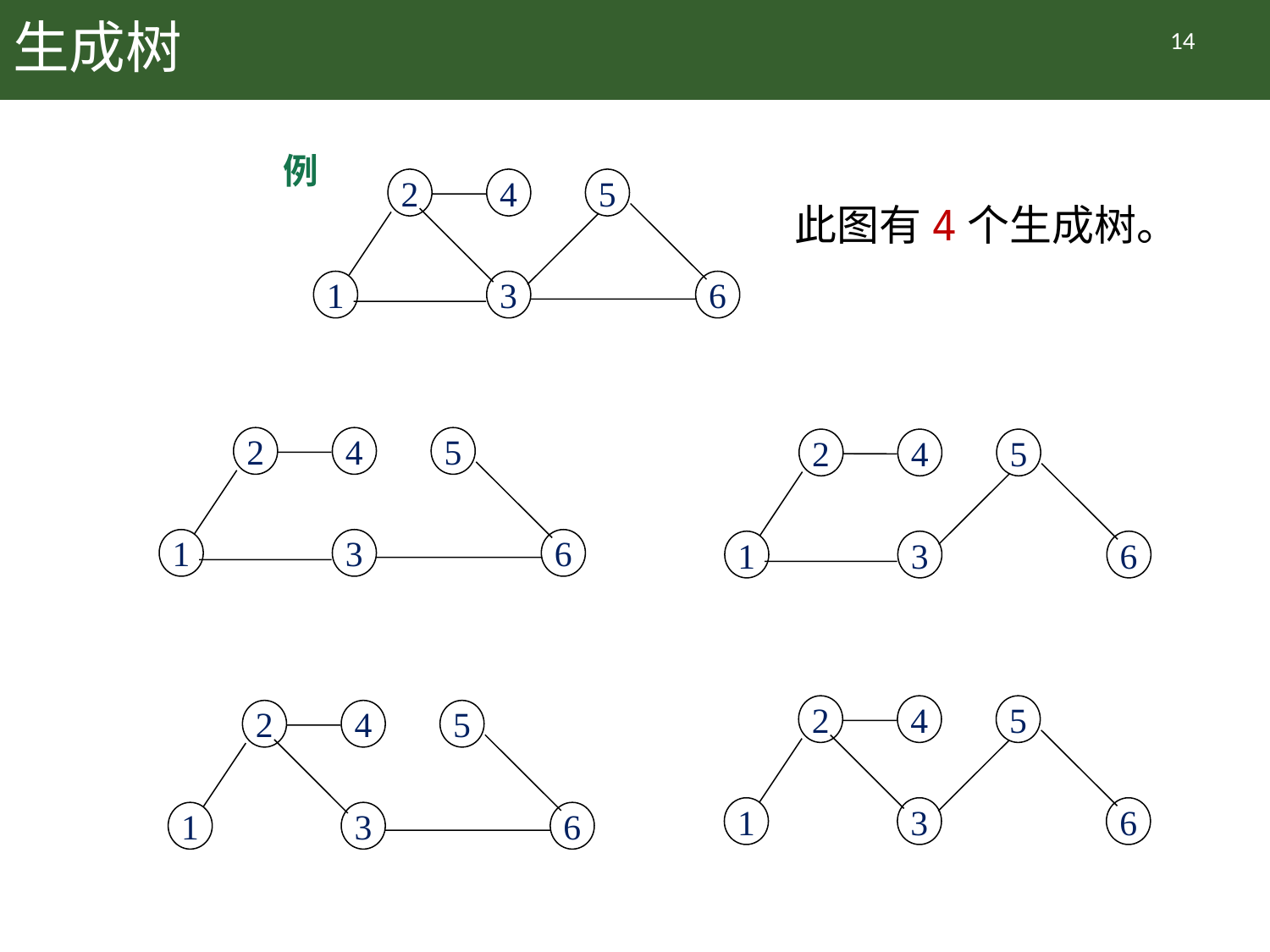

# 生成树
14
例
2
4
5

1
3
6

此图有4个生成树。
2
4
5

1
3
6

2
4
5

1
3
6

2
4
5

1
3
6
2
4
5

1
3
6